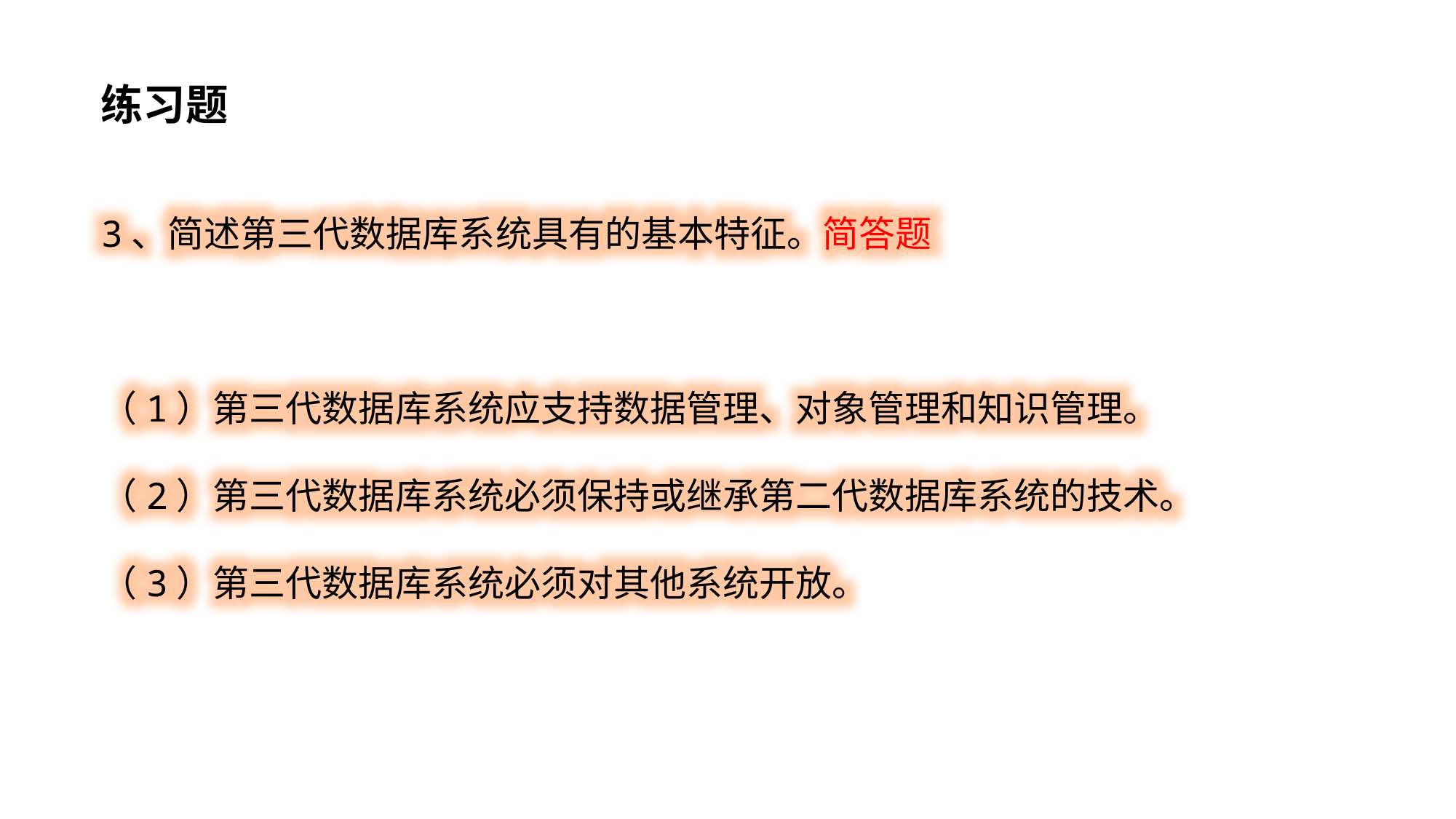

练习题
3、简述第三代数据库系统具有的基本特征。简答题

（1）第三代数据库系统应支持数据管理、对象管理和知识管理。 
（2）第三代数据库系统必须保持或继承第二代数据库系统的技术。 
（3）第三代数据库系统必须对其他系统开放。